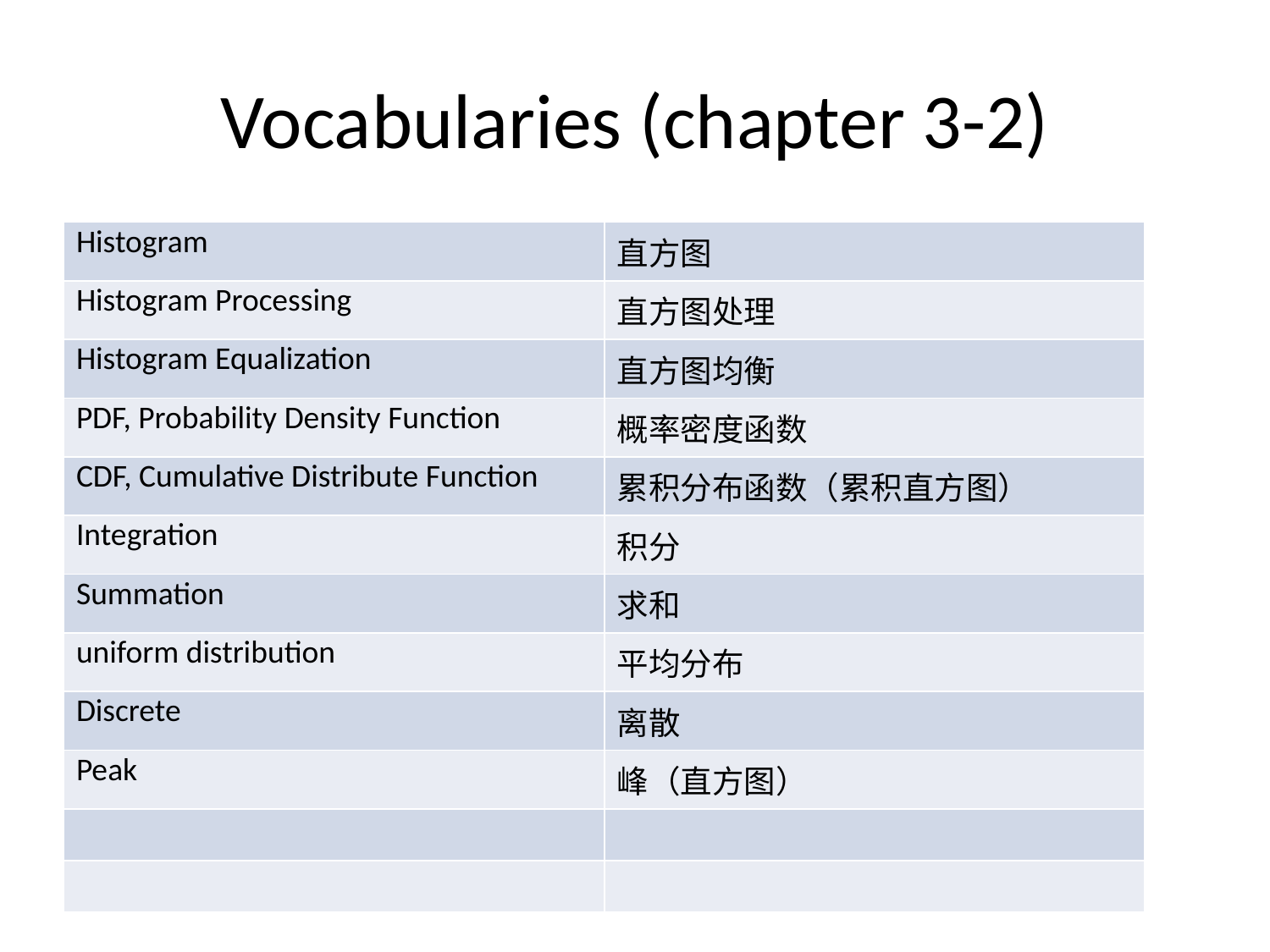

# Vocabularies (chapter 3-2)
| Histogram | 直方图 |
| --- | --- |
| Histogram Processing | 直方图处理 |
| Histogram Equalization | 直方图均衡 |
| PDF, Probability Density Function | 概率密度函数 |
| CDF, Cumulative Distribute Function | 累积分布函数（累积直方图） |
| Integration | 积分 |
| Summation | 求和 |
| uniform distribution | 平均分布 |
| Discrete | 离散 |
| Peak | 峰（直方图） |
|  |  |
|  |  |